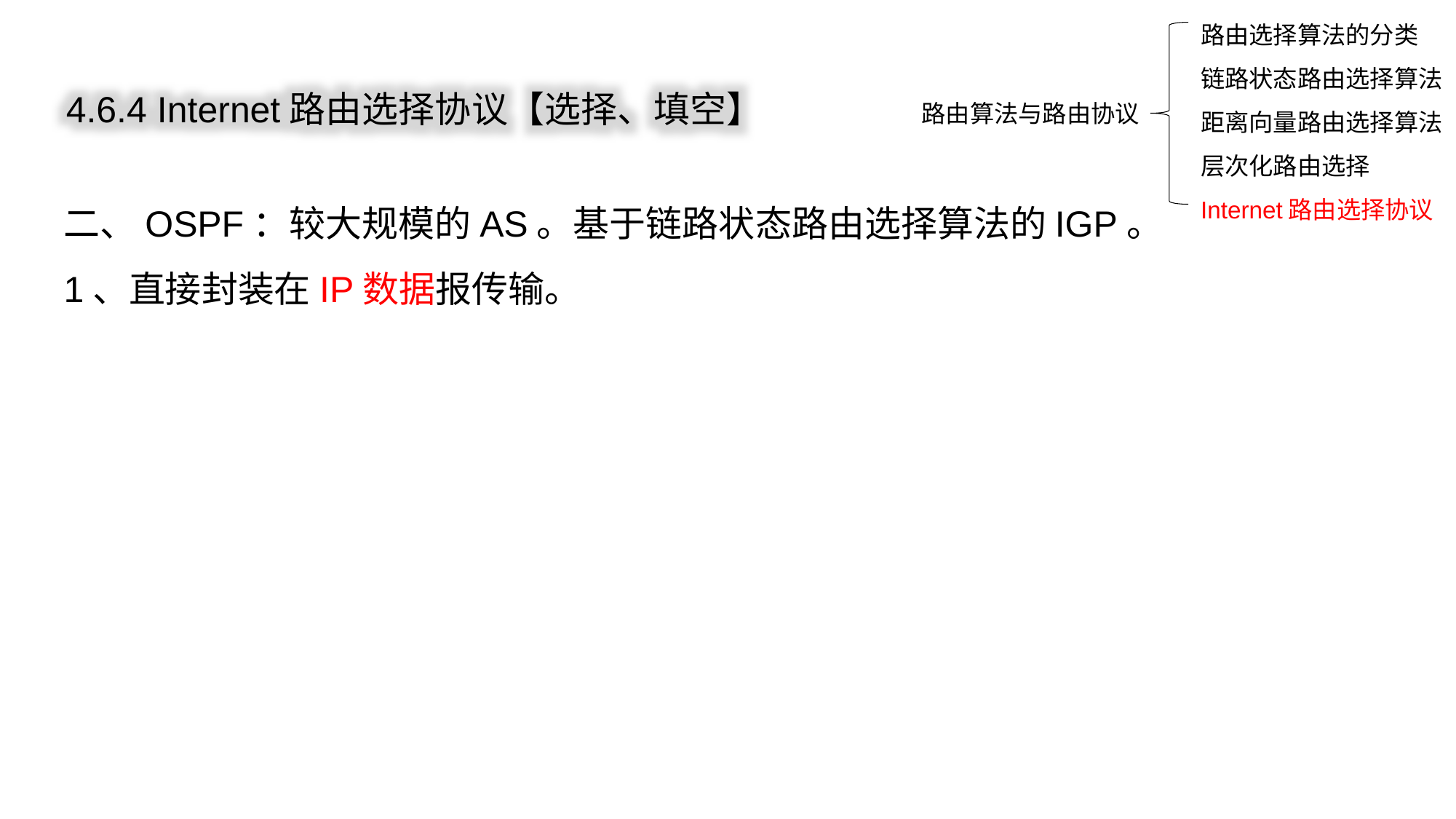

路由选择算法的分类
链路状态路由选择算法
距离向量路由选择算法
层次化路由选择
Internet路由选择协议

4.6.4 Internet路由选择协议【选择、填空】
路由算法与路由协议
二、OSPF：较大规模的AS。基于链路状态路由选择算法的IGP。
1、直接封装在IP数据报传输。